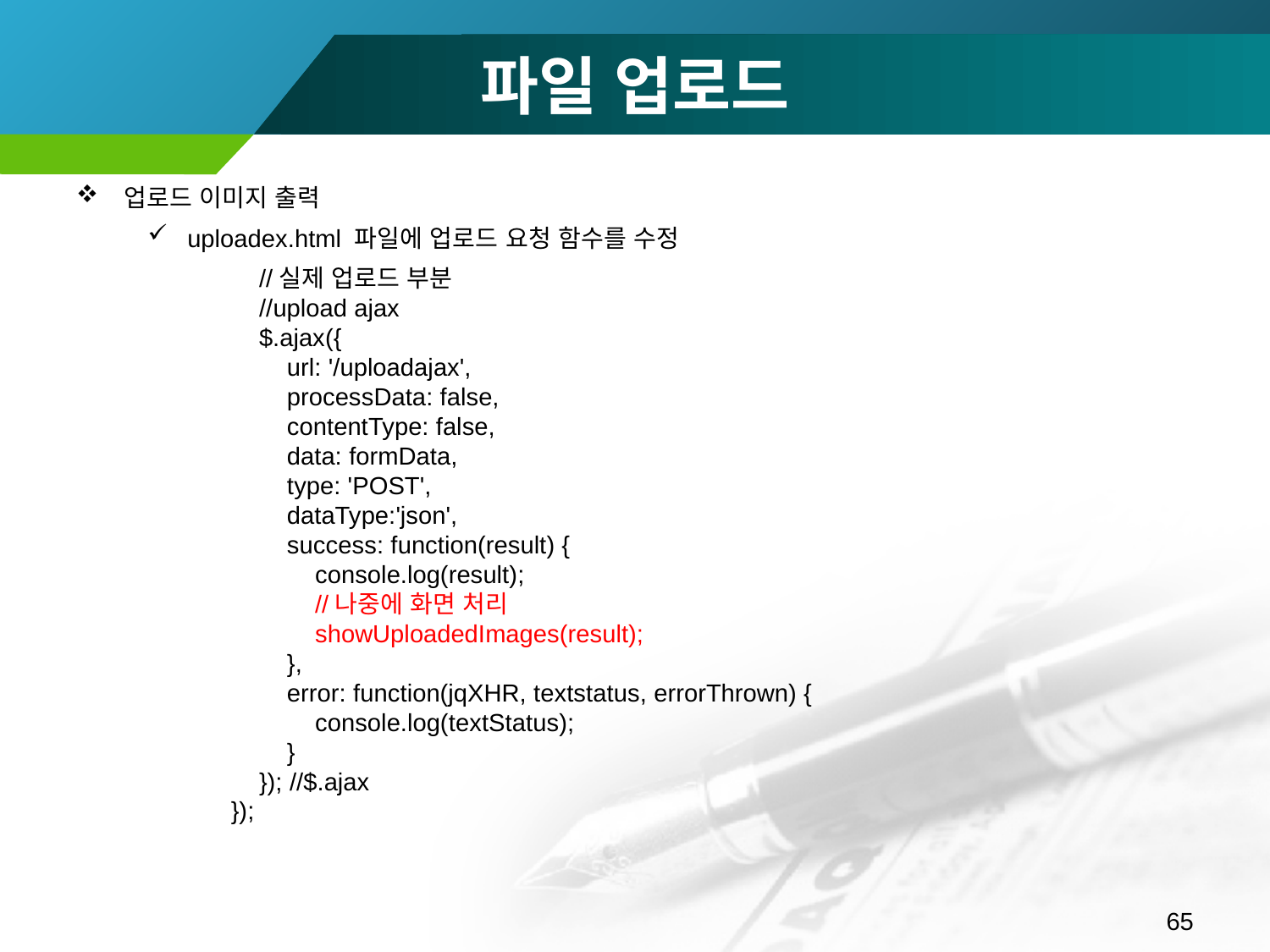

# 파일 업로드
업로드 이미지 출력
uploadex.html 파일에 업로드 요청 함수를 수정
        //실제 업로드 부분
        //upload ajax
        $.ajax({
            url: '/uploadajax',
            processData: false,
            contentType: false,
            data: formData,
            type: 'POST',
            dataType:'json',
            success: function(result) {
                console.log(result);
                //나중에 화면 처리
                showUploadedImages(result);
            },
            error: function(jqXHR, textstatus, errorThrown) {
                console.log(textStatus);
            }
        }); //$.ajax
    });
65